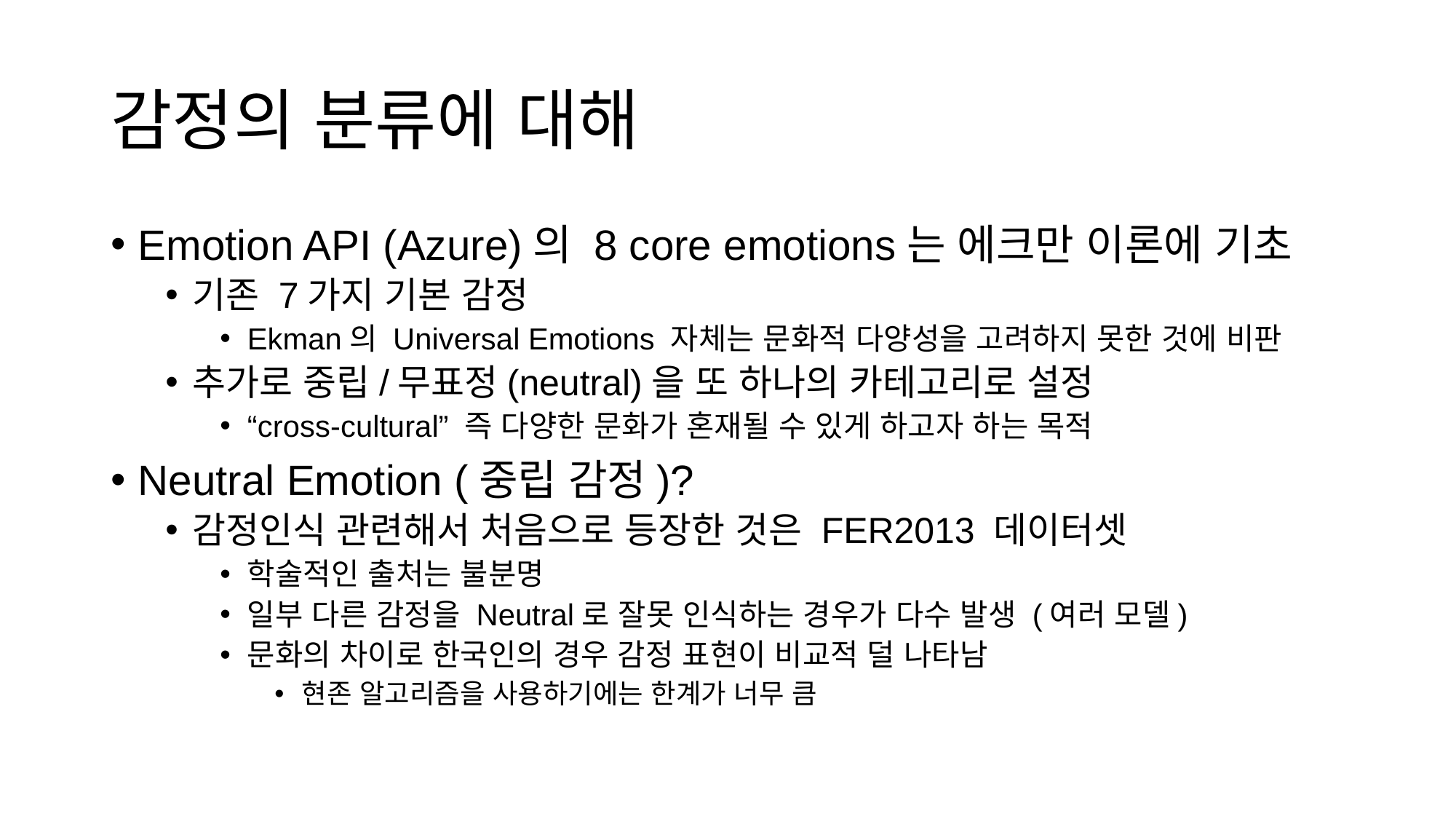

# 감정의 분류에 대해
Emotion API (Azure)의 8 core emotions는 에크만 이론에 기초
기존 7가지 기본 감정
Ekman의 Universal Emotions 자체는 문화적 다양성을 고려하지 못한 것에 비판
추가로 중립/무표정(neutral)을 또 하나의 카테고리로 설정
“cross-cultural” 즉 다양한 문화가 혼재될 수 있게 하고자 하는 목적
Neutral Emotion (중립 감정)?
감정인식 관련해서 처음으로 등장한 것은 FER2013 데이터셋
학술적인 출처는 불분명
일부 다른 감정을 Neutral로 잘못 인식하는 경우가 다수 발생 (여러 모델)
문화의 차이로 한국인의 경우 감정 표현이 비교적 덜 나타남
현존 알고리즘을 사용하기에는 한계가 너무 큼